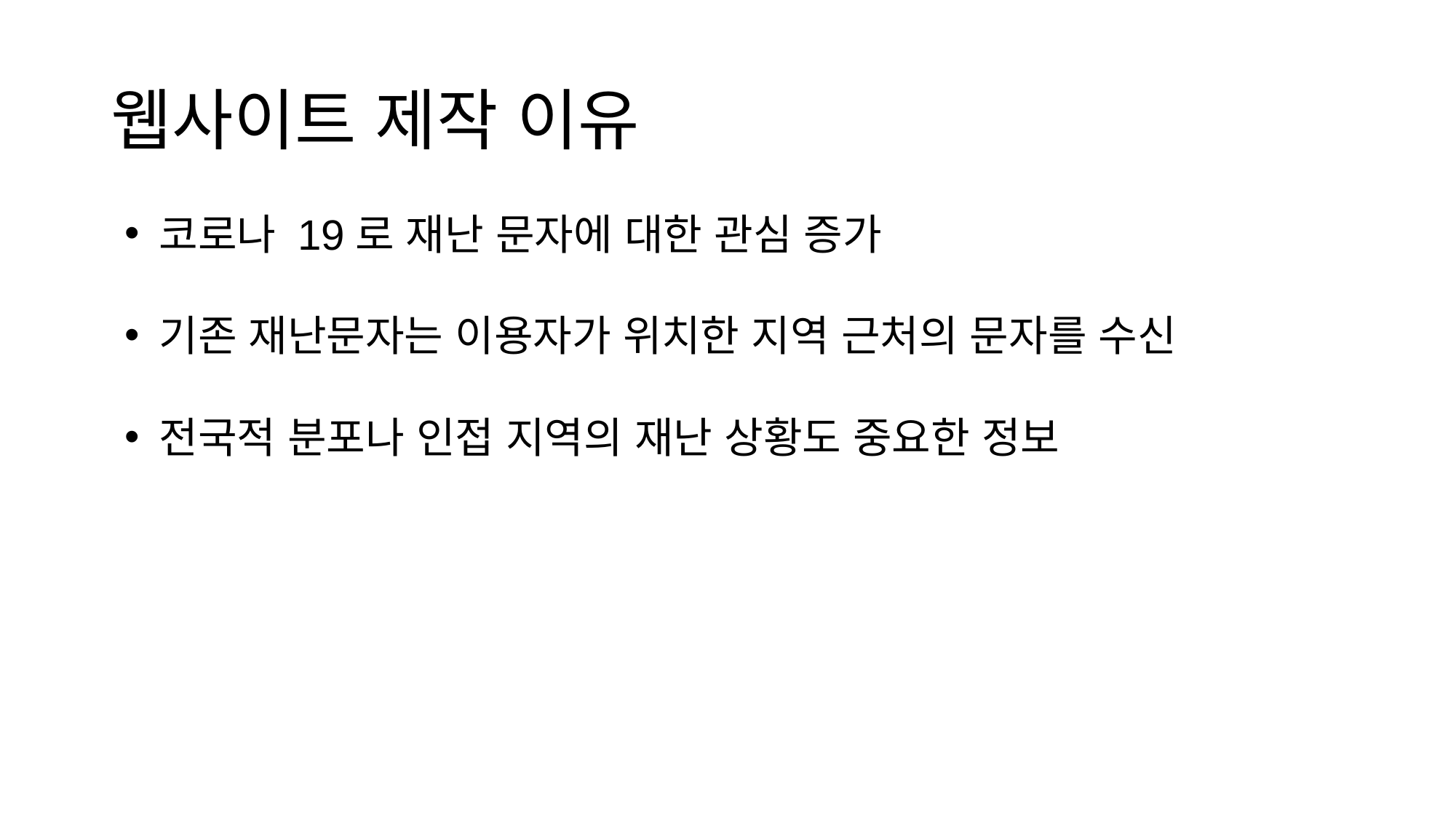

# 웹사이트 제작 이유
코로나 19로 재난 문자에 대한 관심 증가

기존 재난문자는 이용자가 위치한 지역 근처의 문자를 수신

전국적 분포나 인접 지역의 재난 상황도 중요한 정보